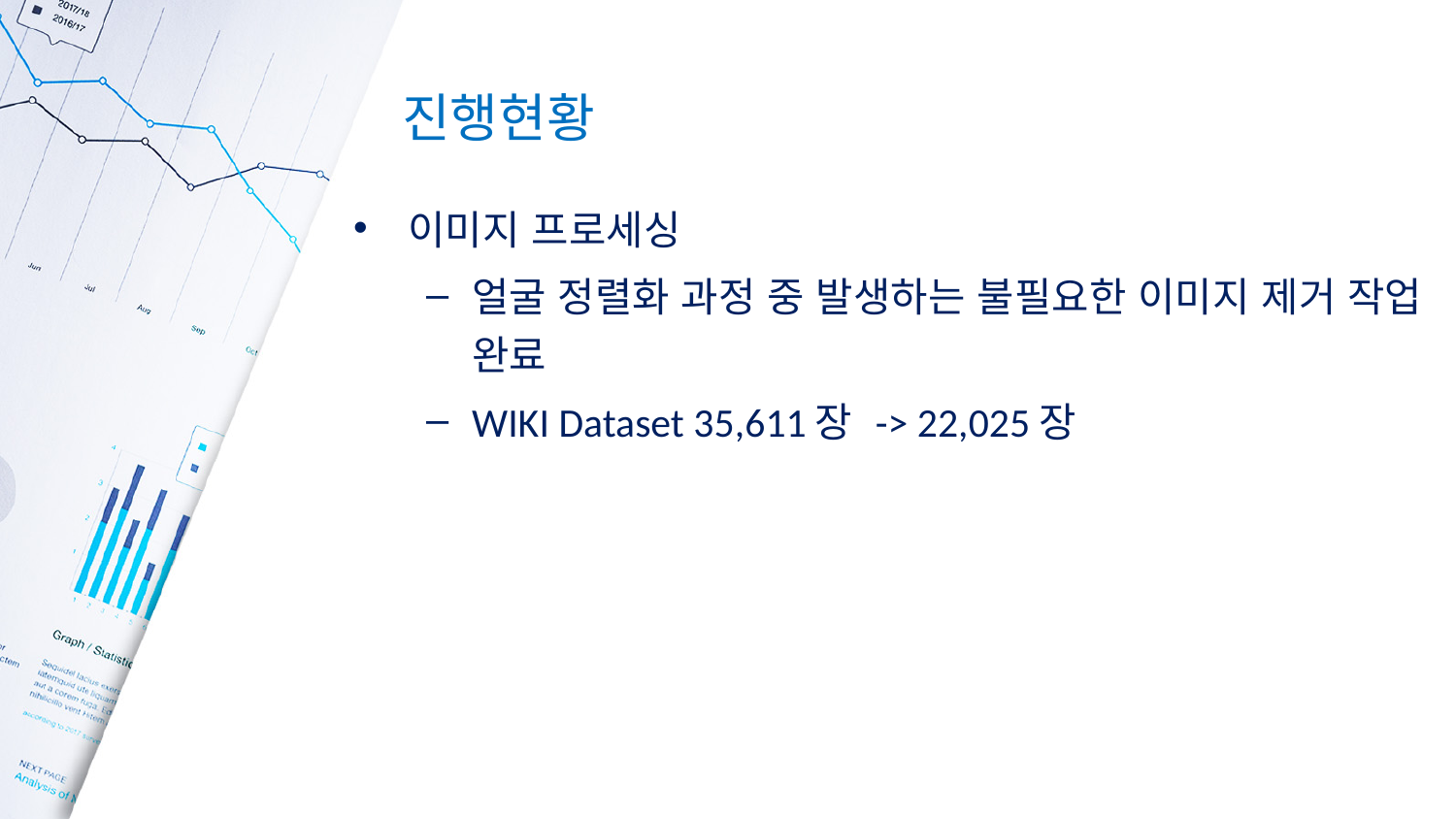

# 진행현황
이미지 프로세싱
얼굴 정렬화 과정 중 발생하는 불필요한 이미지 제거 작업 완료
WIKI Dataset 35,611장 -> 22,025장